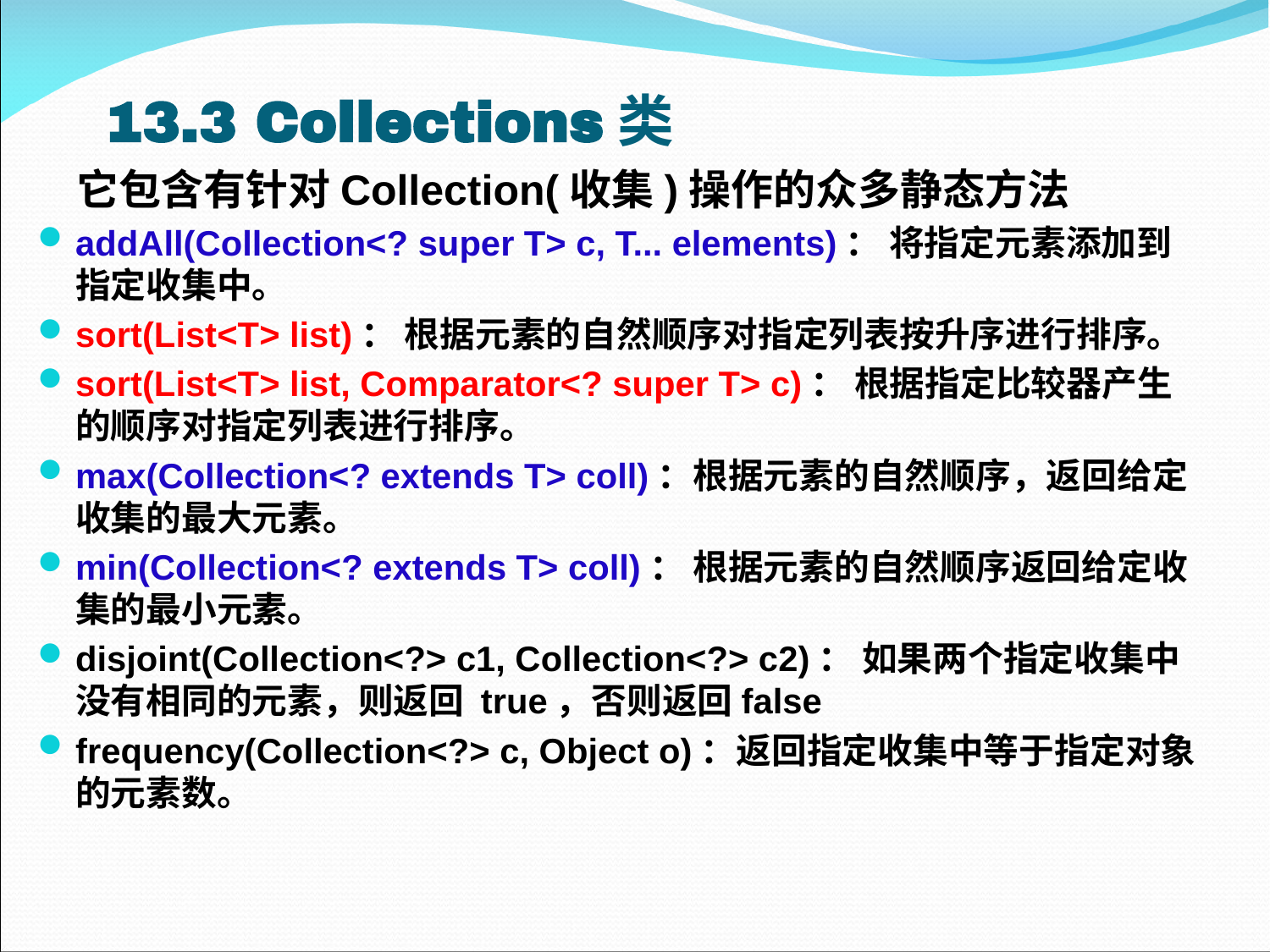

# 13.3 Collections类
   它包含有针对Collection(收集)操作的众多静态方法
addAll(Collection<? super T> c, T... elements)： 将指定元素添加到指定收集中。
sort(List<T> list)： 根据元素的自然顺序对指定列表按升序进行排序。
sort(List<T> list, Comparator<? super T> c)： 根据指定比较器产生的顺序对指定列表进行排序。
max(Collection<? extends T> coll)：根据元素的自然顺序，返回给定收集的最大元素。
min(Collection<? extends T> coll)： 根据元素的自然顺序返回给定收集的最小元素。
disjoint(Collection<?> c1, Collection<?> c2)： 如果两个指定收集中没有相同的元素，则返回 true，否则返回false
frequency(Collection<?> c, Object o)：返回指定收集中等于指定对象的元素数。